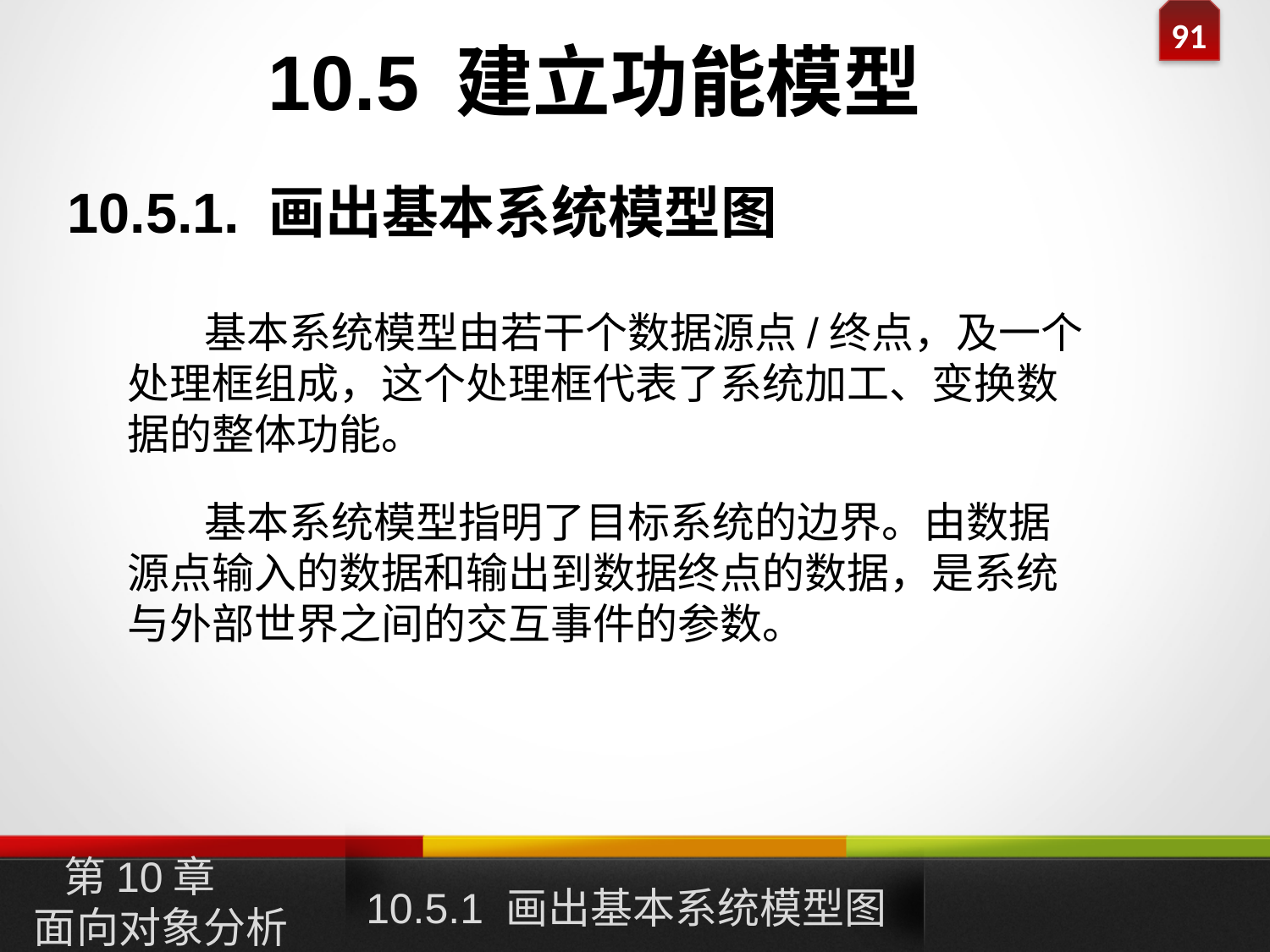

10.5 建立功能模型
10.5.1. 画出基本系统模型图
       基本系统模型由若干个数据源点/终点，及一个处理框组成，这个处理框代表了系统加工、变换数据的整体功能。
       基本系统模型指明了目标系统的边界。由数据源点输入的数据和输出到数据终点的数据，是系统与外部世界之间的交互事件的参数。
10.5.1 画出基本系统模型图